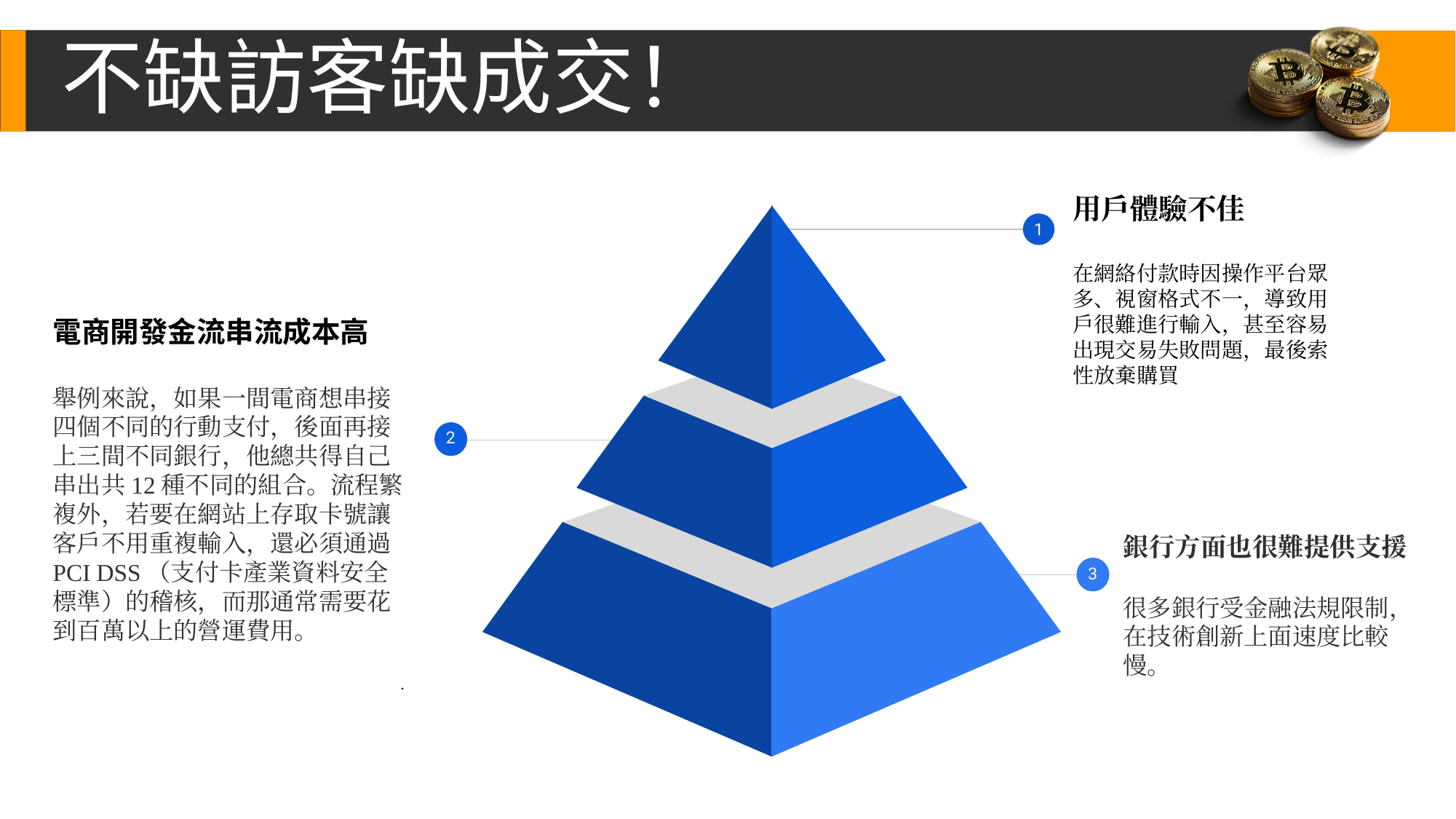

不缺訪客缺成交！
用戶體驗不佳

在網絡付款時因操作平台眾多、視窗格式不一，導致用戶很難進行輸入，甚至容易出現交易失敗問題，最後索性放棄購買
1

電商開發金流串流成本高

舉例來說，如果一間電商想串接四個不同的行動支付，後面再接上三間不同銀行，他總共得自己串出共12種不同的組合。流程繁複外，若要在網站上存取卡號讓客戶不用重複輸入，還必須通過PCI DSS（支付卡產業資料安全標準）的稽核，而那通常需要花到百萬以上的營運費用。

.
2

銀行方面也很難提供支援

很多銀行受金融法規限制，在技術創新上面速度比較慢。

3